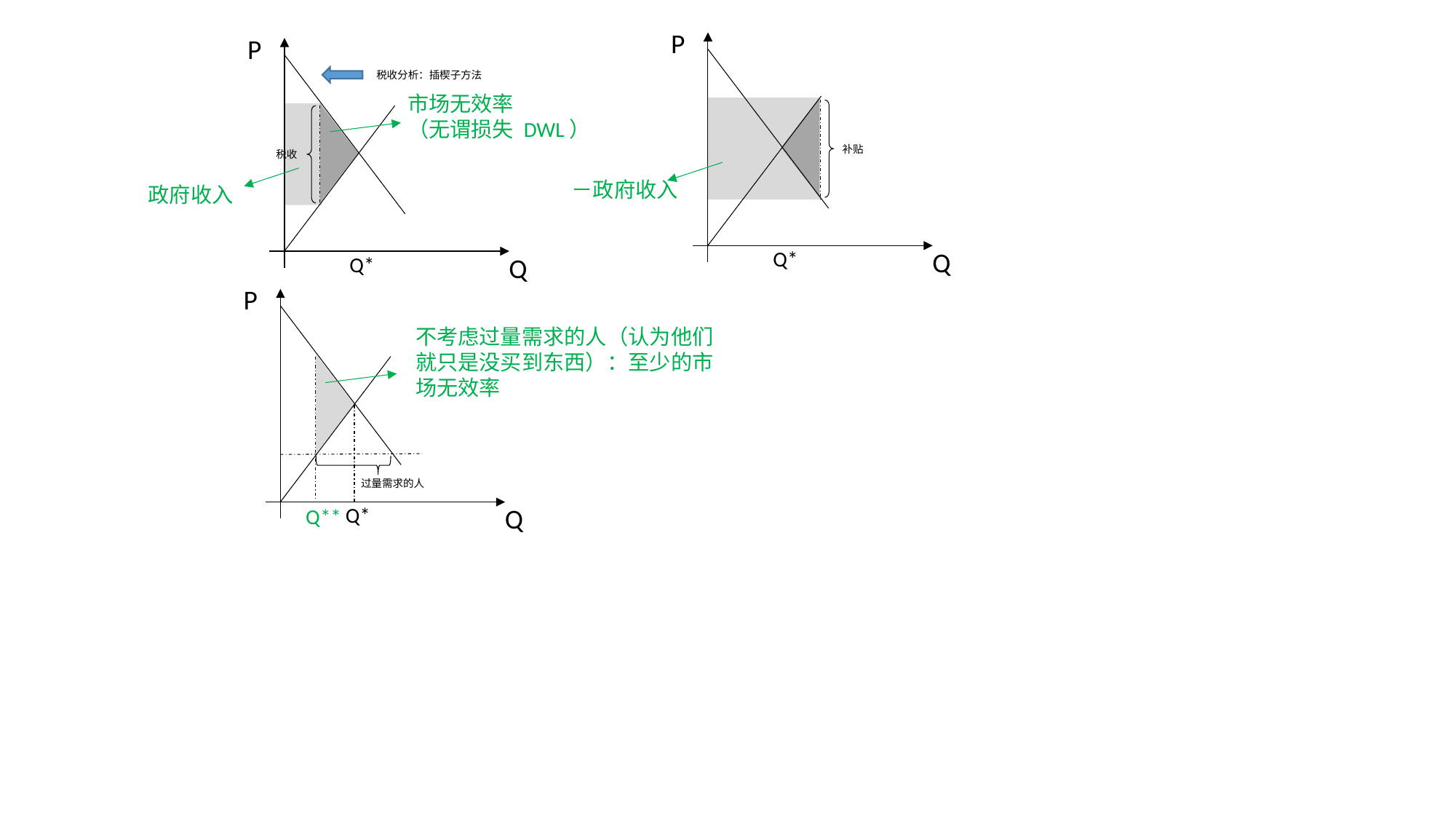

P
P

税收分析：插楔子方法
市场无效率
（无谓损失 DWL）

补贴
税收
－政府收入
政府收入
Q
Q*
Q
Q*
P
不考虑过量需求的人（认为他们就只是没买到东西）：至少的市场无效率

过量需求的人
Q
Q*
Q**